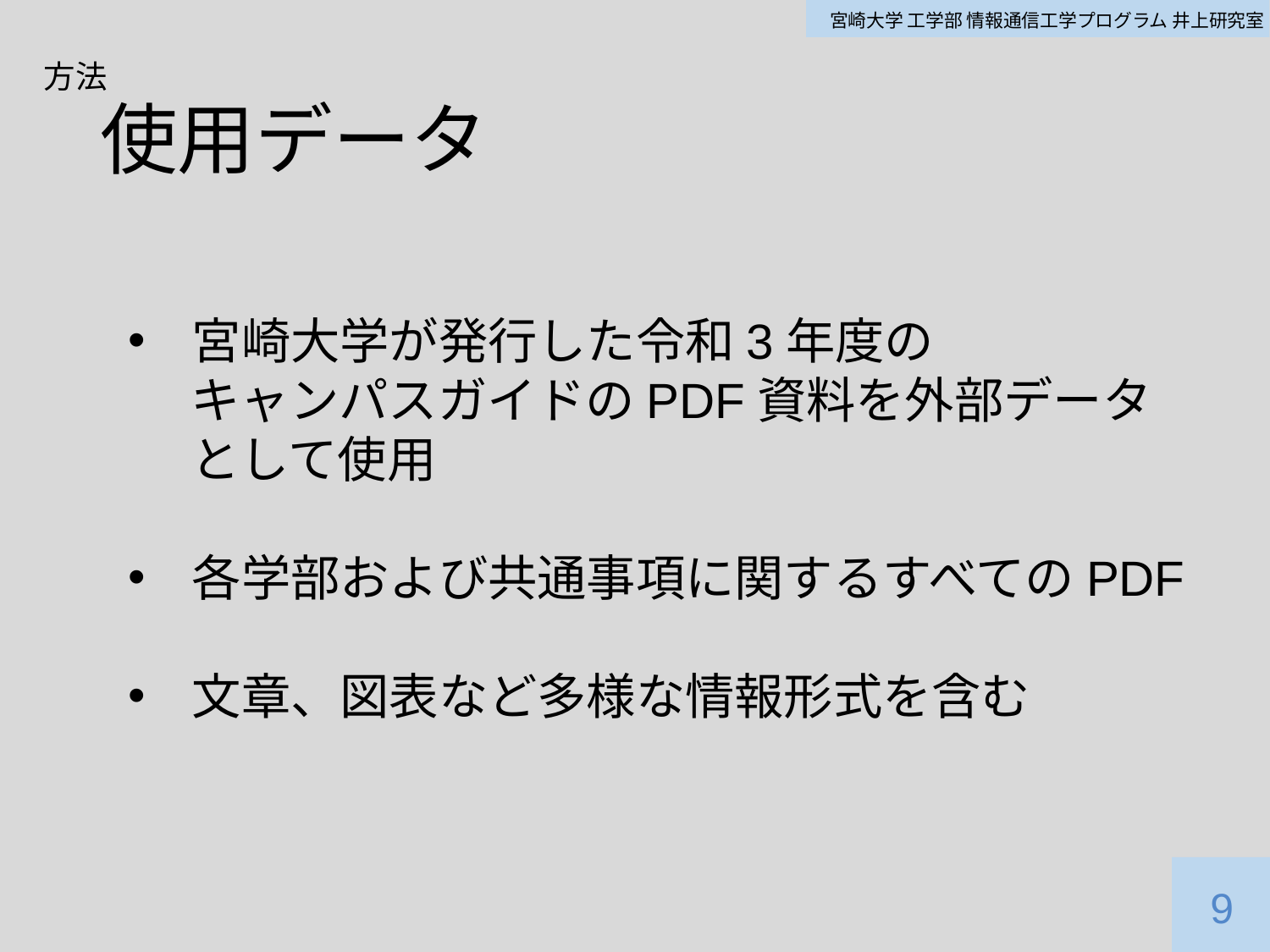

方法
# 使用データ
宮崎大学が発行した令和3年度の
キャンパスガイドのPDF資料を外部データとして使用

各学部および共通事項に関するすべてのPDF

文章、図表など多様な情報形式を含む
9